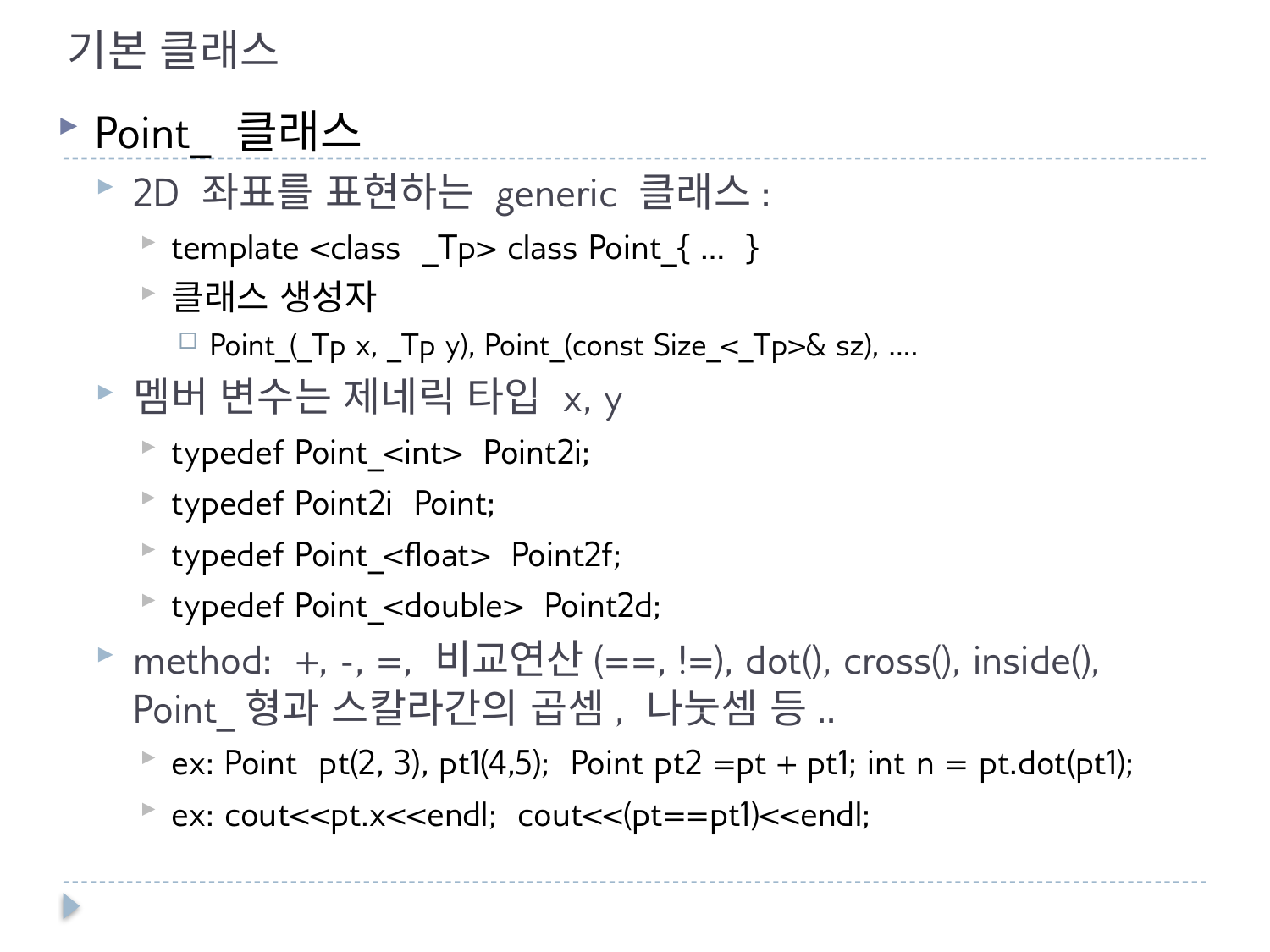

# 기본 클래스
Point_ 클래스
2D 좌표를 표현하는 generic 클래스:
template <class  _Tp> class Point_{ …  }
클래스 생성자
Point_(_Tp x, _Tp y), Point_(const Size_<_Tp>& sz), ….
멤버 변수는 제네릭 타입 x, y
typedef Point_<int>  Point2i;
typedef Point2i  Point;
typedef Point_<float>  Point2f;
typedef Point_<double>  Point2d;
method:  +, -, =, 비교연산(==, !=), dot(), cross(), inside(), Point_형과 스칼라간의 곱셈, 나눗셈 등..
ex: Point  pt(2, 3), pt1(4,5);  Point pt2 =pt + pt1; int n = pt.dot(pt1);
ex: cout<<pt.x<<endl;  cout<<(pt==pt1)<<endl;